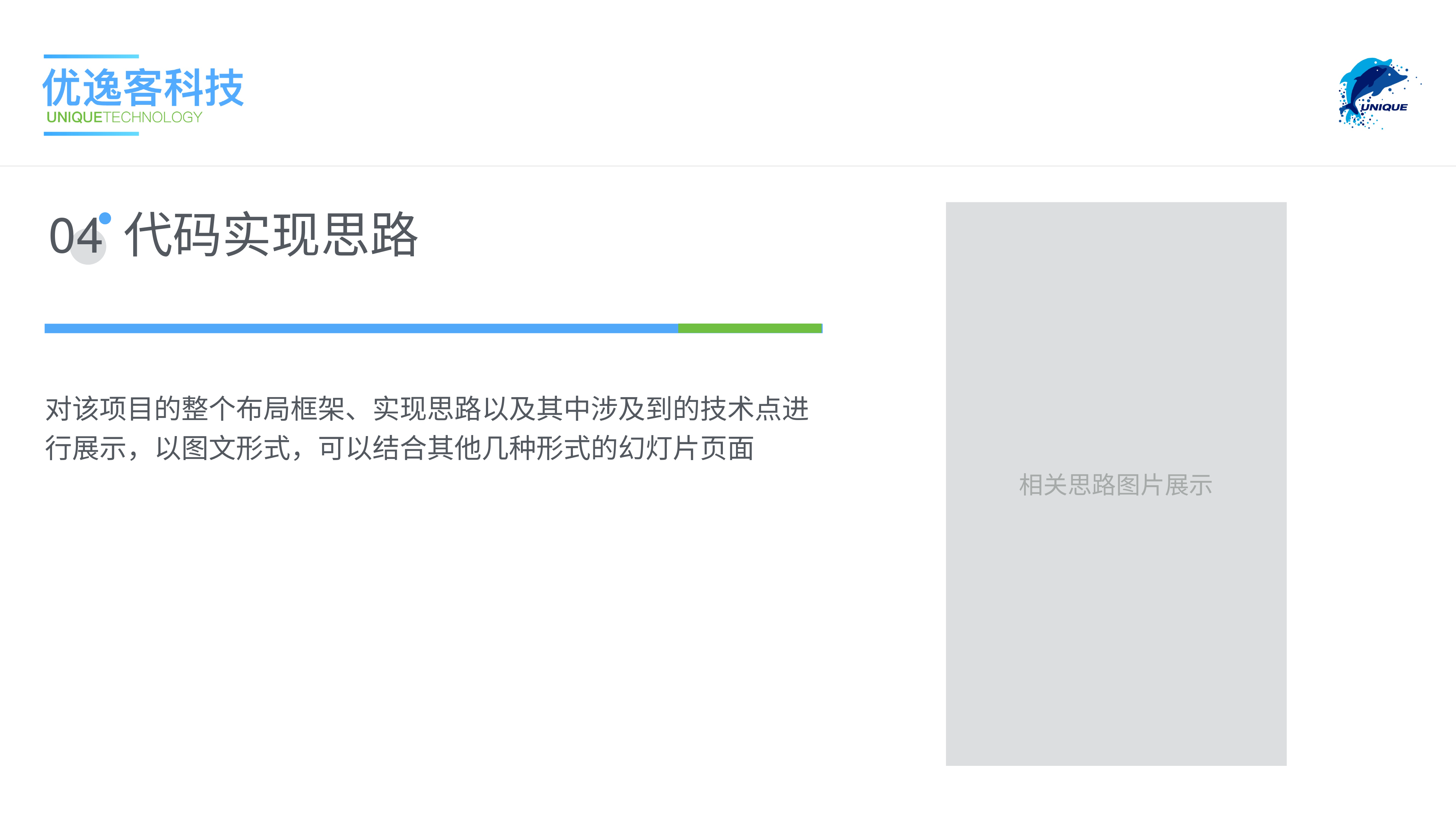

代码实现思路
04

相关思路图片展示

对该项目的整个布局框架、实现思路以及其中涉及到的技术点进行展示，以图文形式，可以结合其他几种形式的幻灯片页面